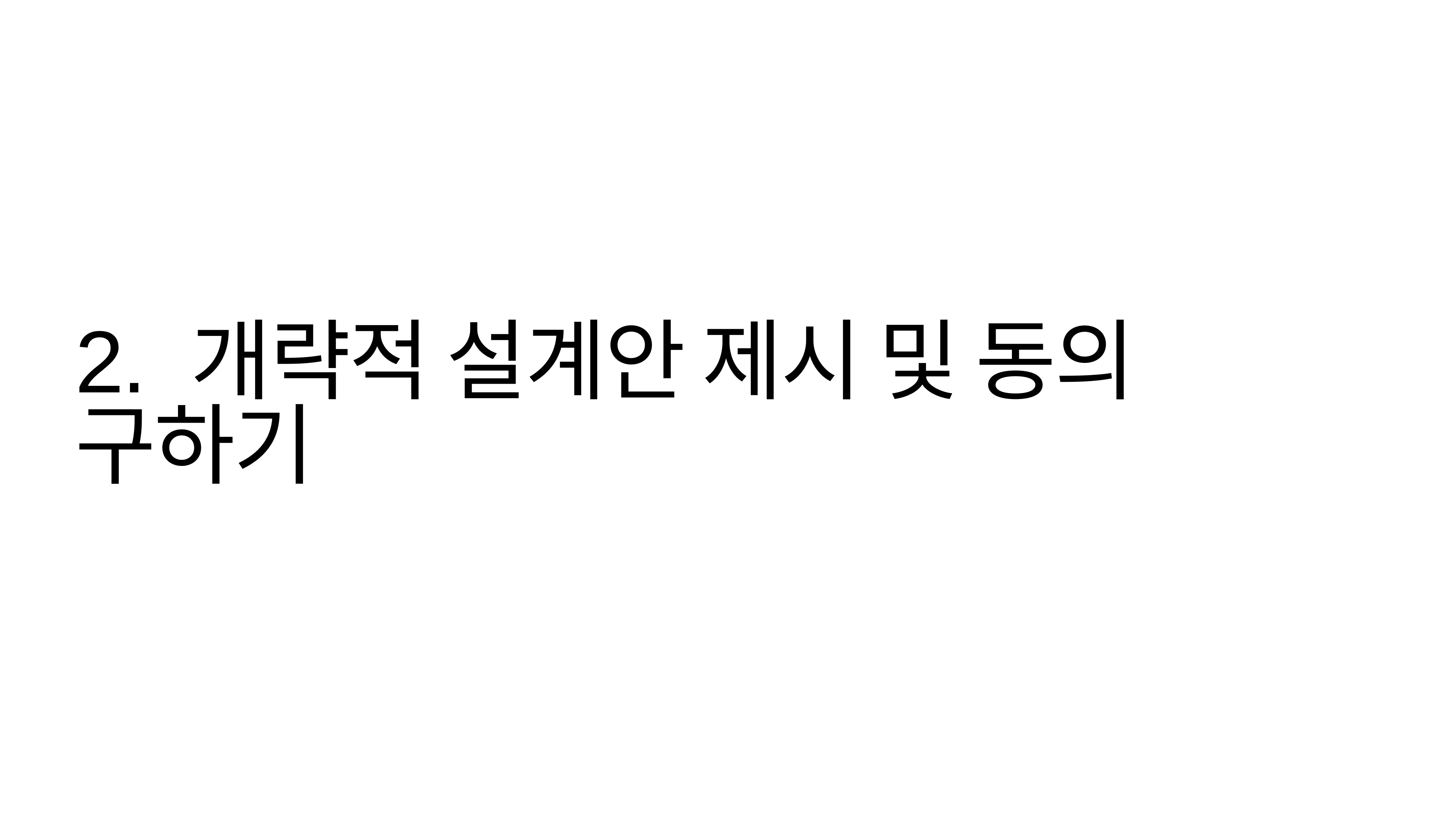

# 2. 개략적 설계안 제시 및 동의 구하기